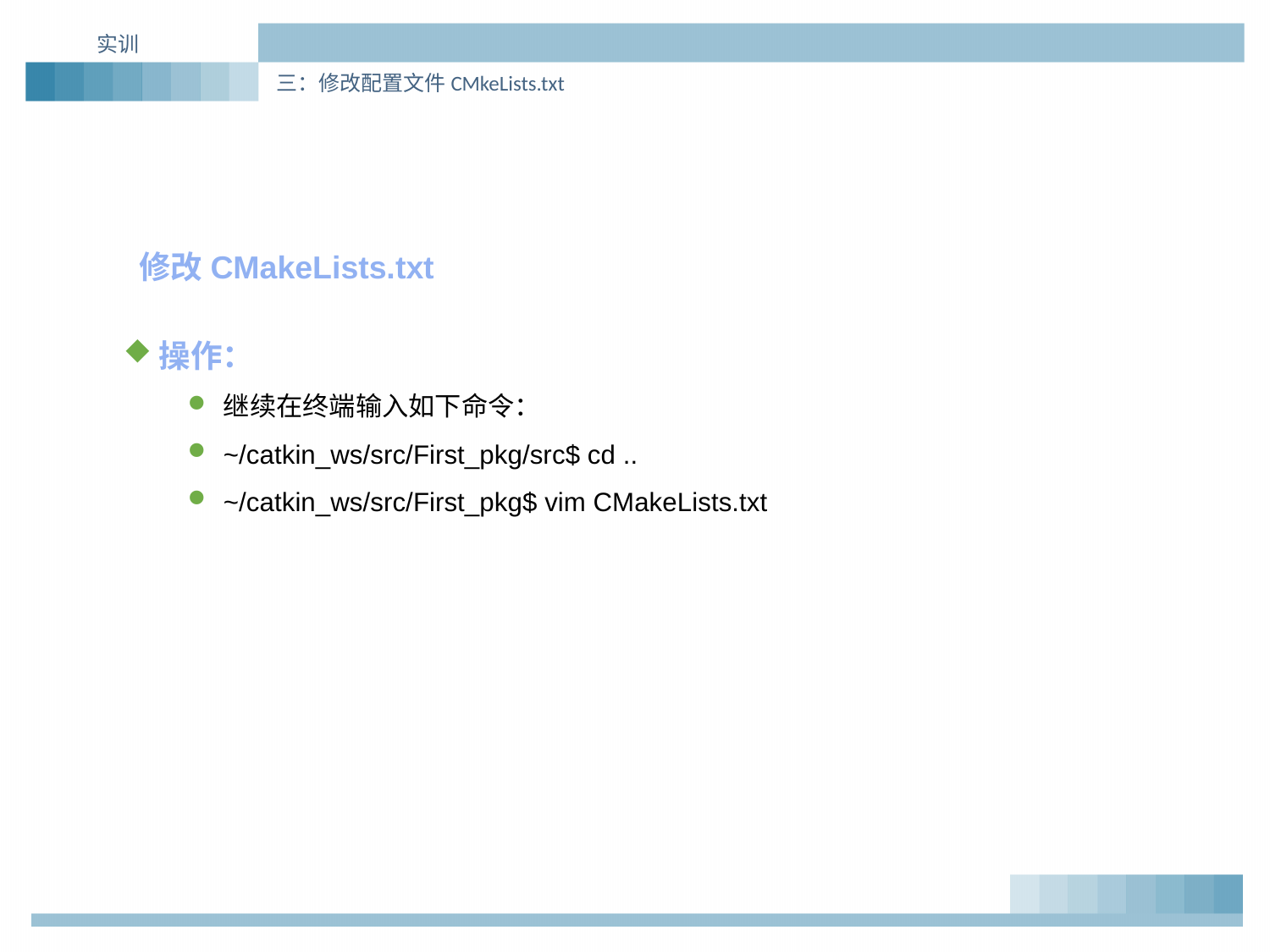

实训
三：修改配置文件CMkeLists.txt
修改CMakeLists.txt

操作：
继续在终端输入如下命令：
~/catkin_ws/src/First_pkg/src$ cd ..
~/catkin_ws/src/First_pkg$ vim CMakeLists.txt